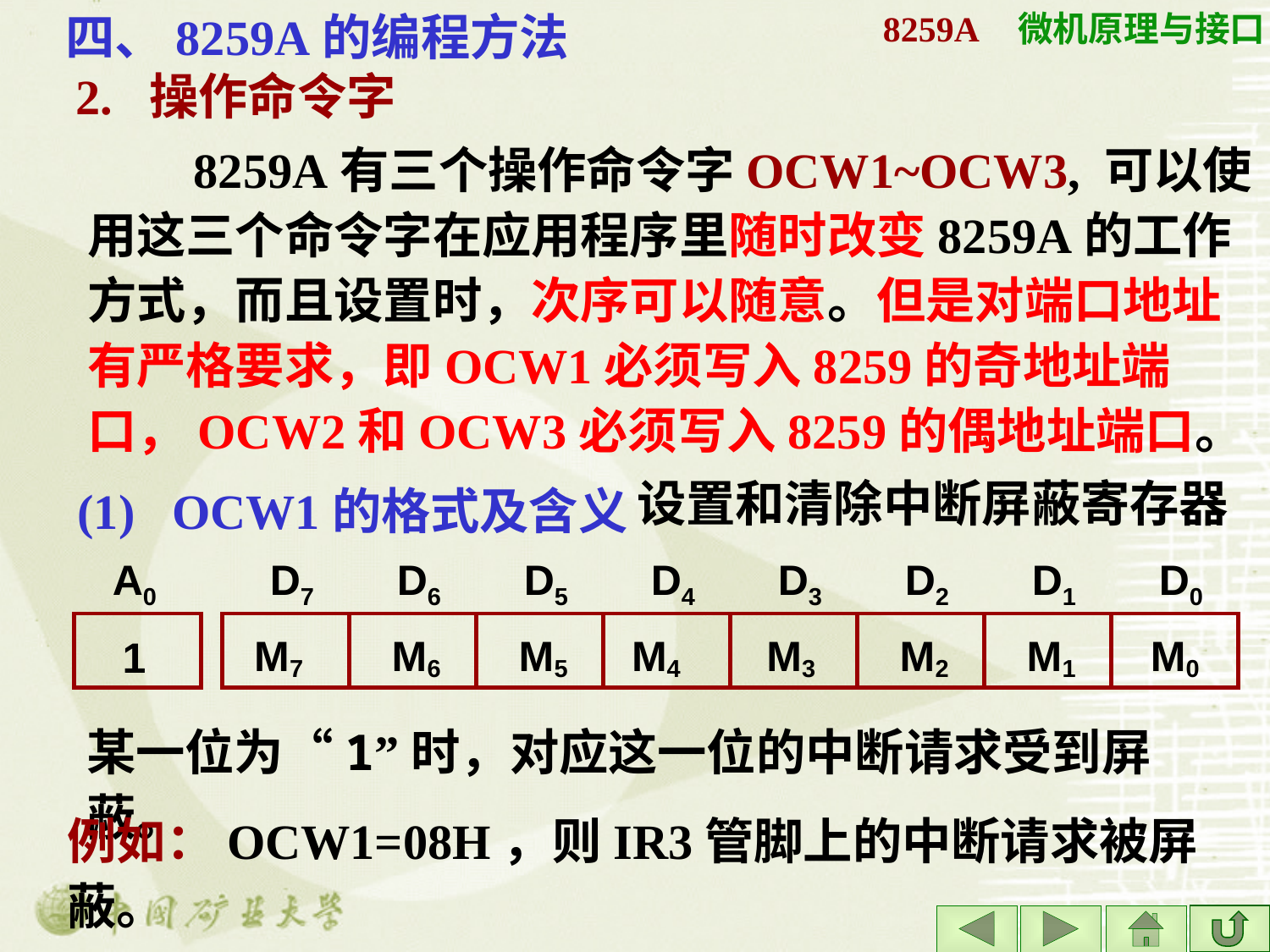

四、8259A的编程方法
2.  操作命令字
# 8259A
8259A有三个操作命令字OCW1~OCW3, 可以使用这三个命令字在应用程序里随时改变8259A的工作方式，而且设置时，次序可以随意。但是对端口地址有严格要求，即OCW1必须写入8259的奇地址端口，OCW2和OCW3必须写入8259的偶地址端口。
设置和清除中断屏蔽寄存器
(1)   OCW1的格式及含义
A0
D7	D6	D5	D4	D3	D2	D1	D0

1
M7
M6
M5
M4
M3
M2
M1
M0
某一位为“1”时，对应这一位的中断请求受到屏蔽。
例如：OCW1=08H，则IR3管脚上的中断请求被屏蔽。